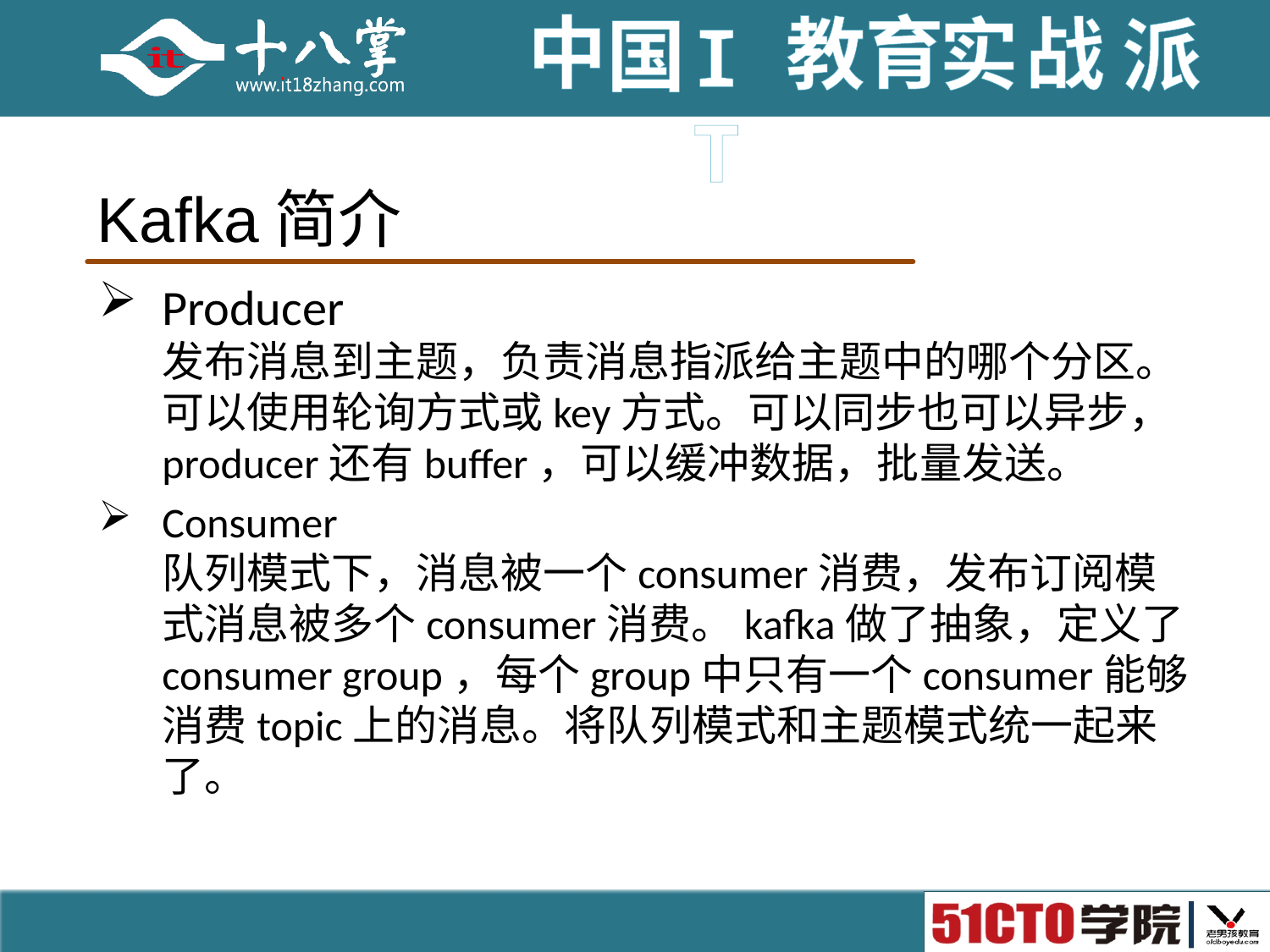

# Kafka简介
Producer
发布消息到主题，负责消息指派给主题中的哪个分区。可以使用轮询方式或key方式。可以同步也可以异步，producer还有buffer，可以缓冲数据，批量发送。
Consumer
队列模式下，消息被一个consumer消费，发布订阅模式消息被多个consumer消费。kafka做了抽象，定义了consumer group，每个group中只有一个consumer能够消费topic上的消息。将队列模式和主题模式统一起来了。